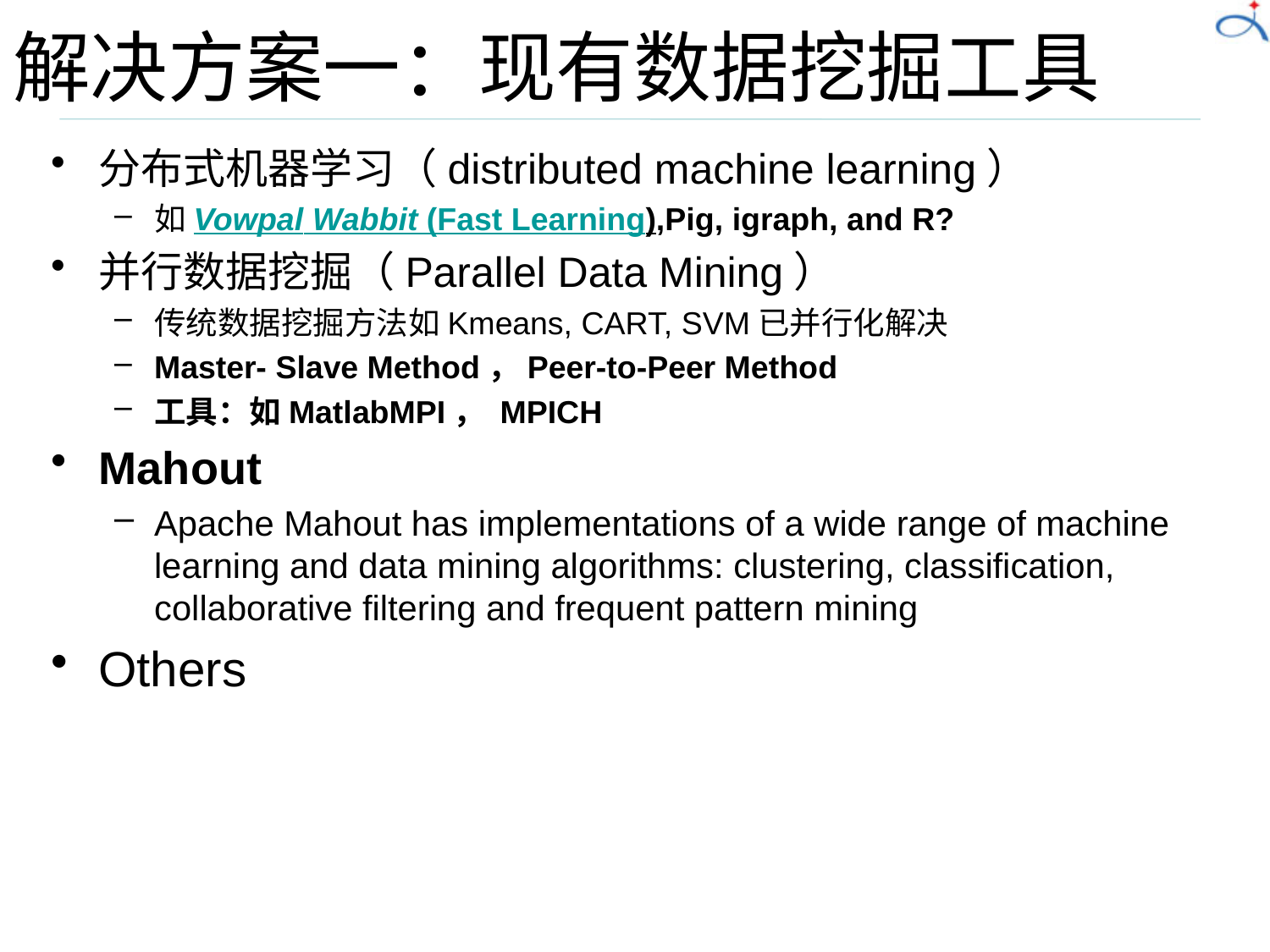

# 解决方案一：现有数据挖掘工具

分布式机器学习（distributed machine learning）
如Vowpal Wabbit (Fast Learning),Pig, igraph, and R?
并行数据挖掘（Parallel Data Mining）
传统数据挖掘方法如Kmeans, CART, SVM已并行化解决
Master- Slave Method，Peer-to-Peer Method
工具：如MatlabMPI， MPICH
Mahout
Apache Mahout has implementations of a wide range of machine learning and data mining algorithms: clustering, classification, collaborative filtering and frequent pattern mining
Others